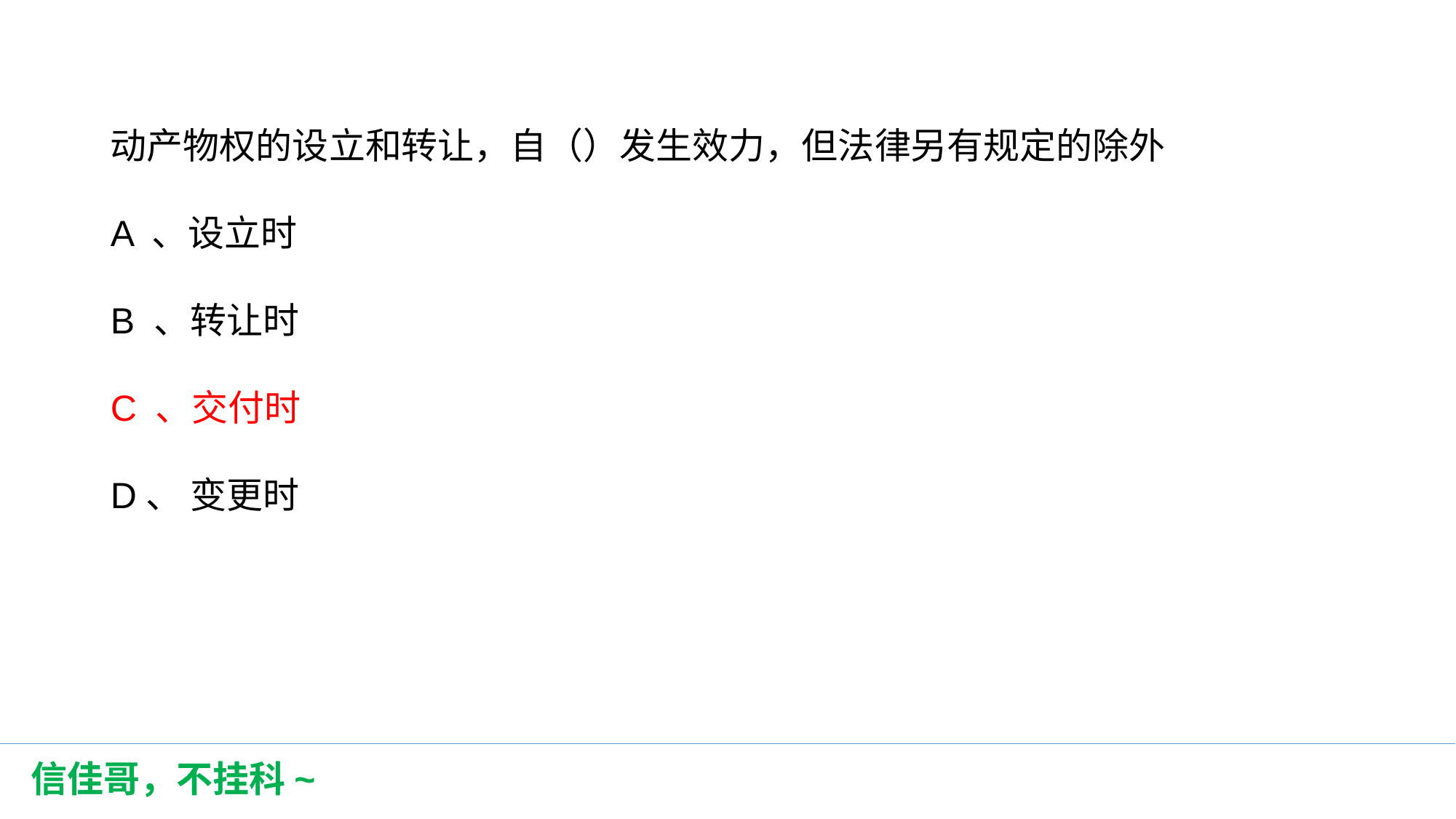

动产物权的设立和转让，自（）发生效力，但法律另有规定的除外

A 、设立时

B 、转让时

C 、交付时

D、 变更时